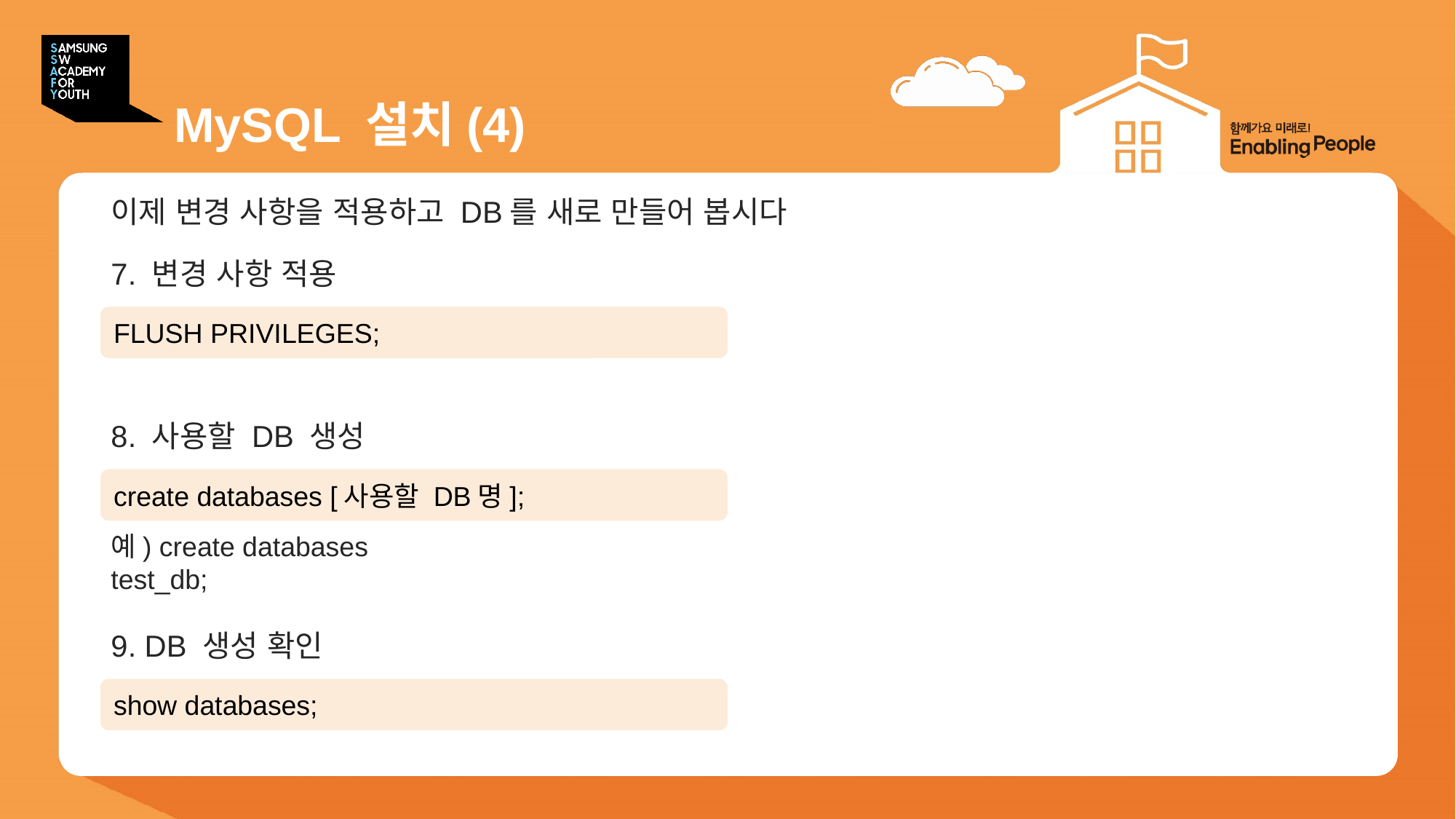

# MySQL 설치(4)
이제 변경 사항을 적용하고 DB를 새로 만들어 봅시다
7. 변경 사항 적용
FLUSH PRIVILEGES;
8. 사용할 DB 생성
create databases [사용할 DB명];
예) create databases test_db;
9. DB 생성 확인
show databases;